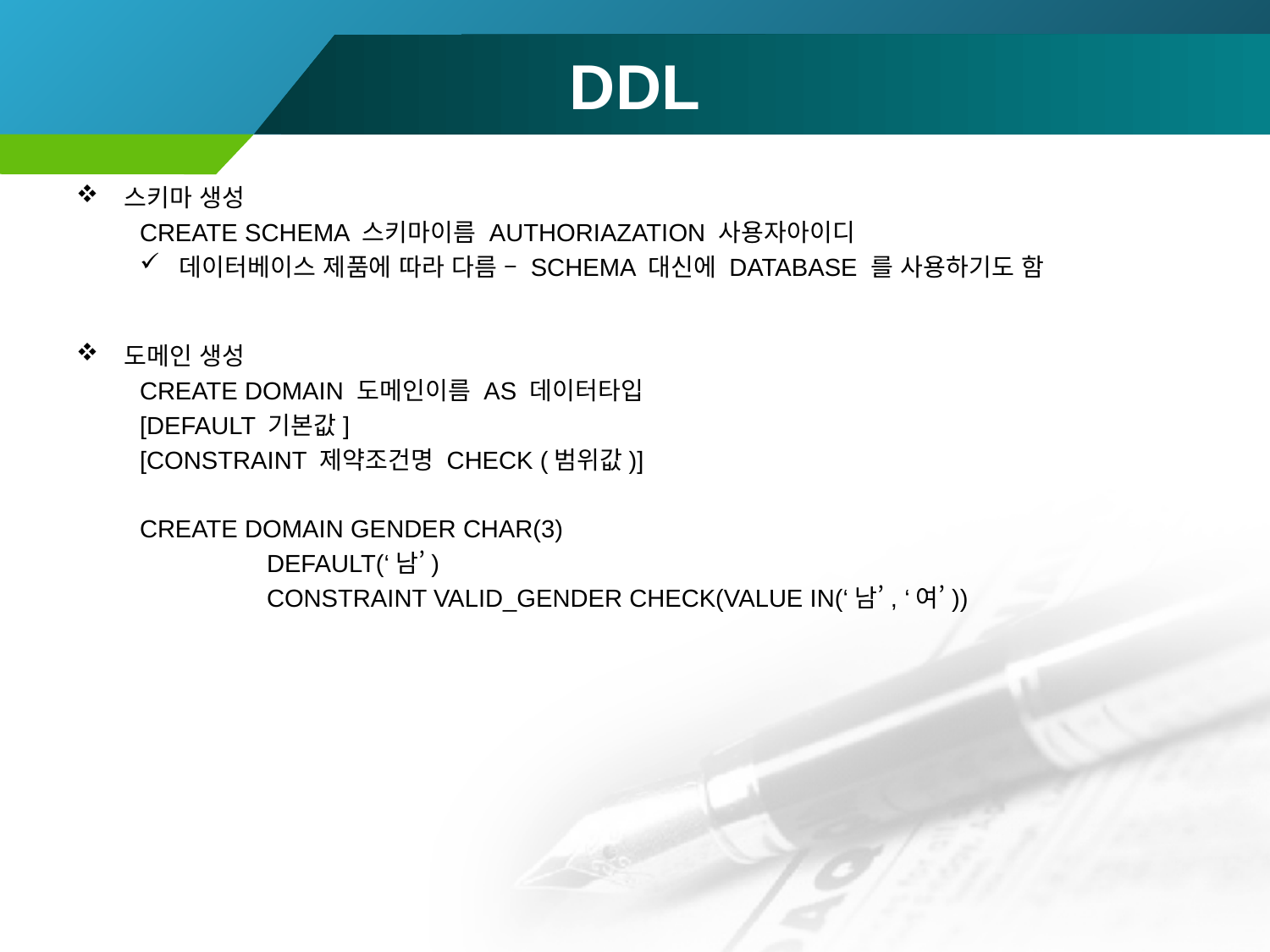

# DDL
스키마 생성
CREATE SCHEMA 스키마이름 AUTHORIAZATION 사용자아이디
데이터베이스 제품에 따라 다름 – SCHEMA 대신에 DATABASE 를 사용하기도 함

도메인 생성
CREATE DOMAIN 도메인이름 AS 데이터타입
[DEFAULT 기본값]
[CONSTRAINT 제약조건명 CHECK (범위값)]

CREATE DOMAIN GENDER CHAR(3)
	DEFAULT(‘남’)
	CONSTRAINT VALID_GENDER CHECK(VALUE IN(‘남’, ‘여’))